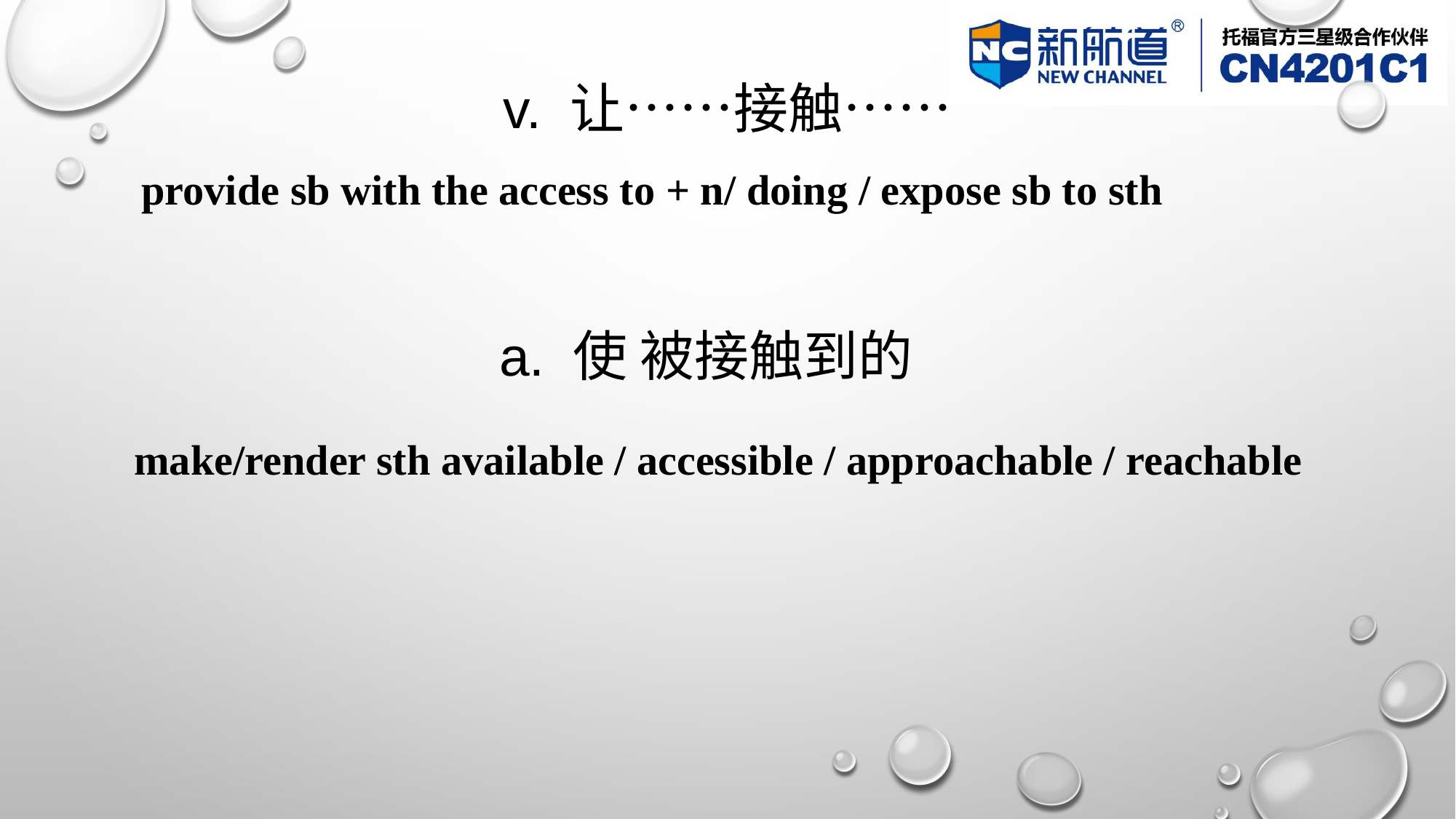

# v. 让……接触……
provide sb with the access to + n/ doing / expose sb to sth
a. 使 被接触到的
make/render sth available / accessible / approachable / reachable